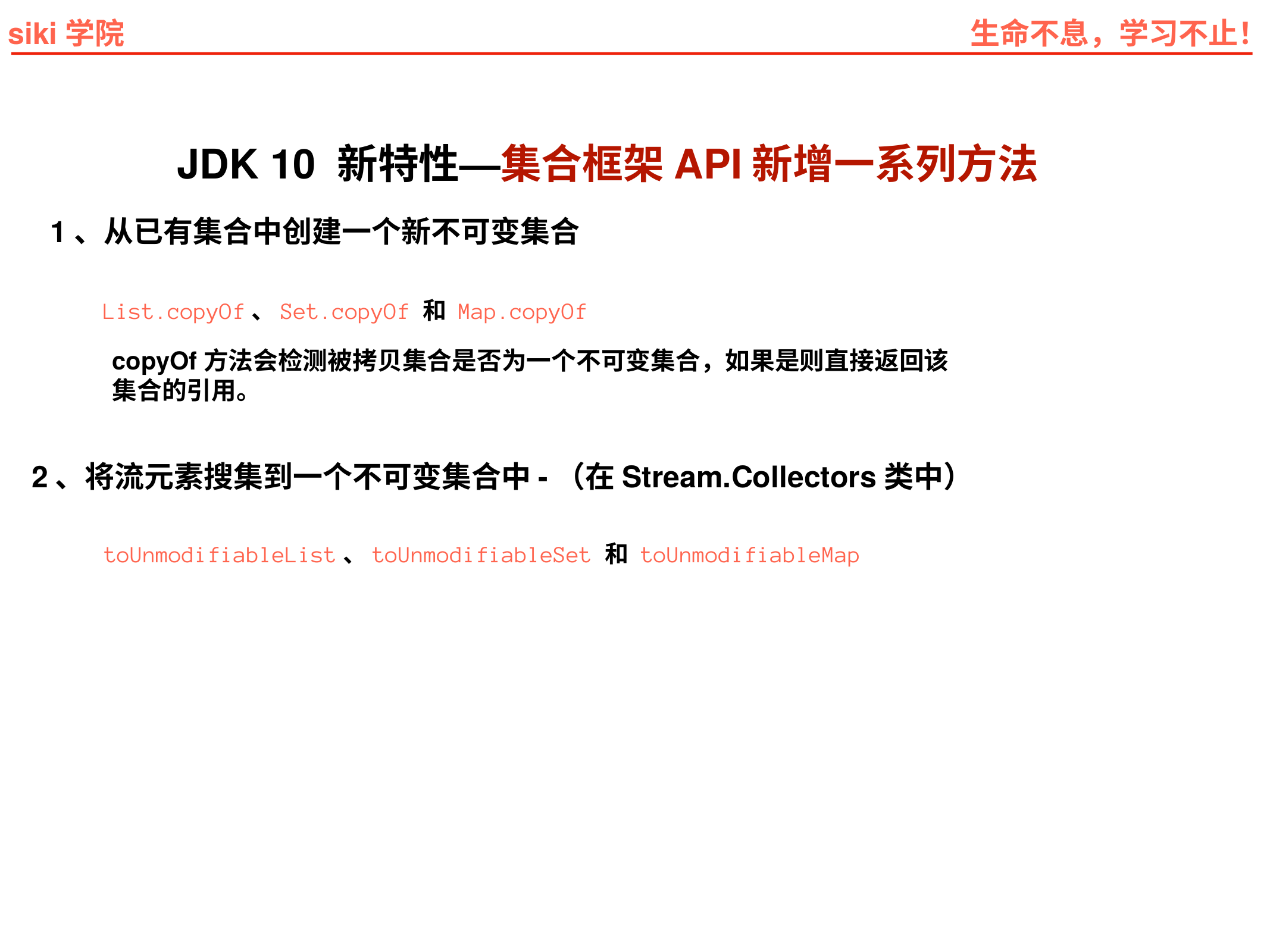

JDK 10 新特性—集合框架API新增一系列方法

1、从已有集合中创建一个新不可变集合
List.copyOf、Set.copyOf 和 Map.copyOf
copyOf方法会检测被拷贝集合是否为一个不可变集合，如果是则直接返回该
集合的引用。
2、将流元素搜集到一个不可变集合中-（在Stream.Collectors类中）
toUnmodifiableList、toUnmodifiableSet 和 toUnmodifiableMap